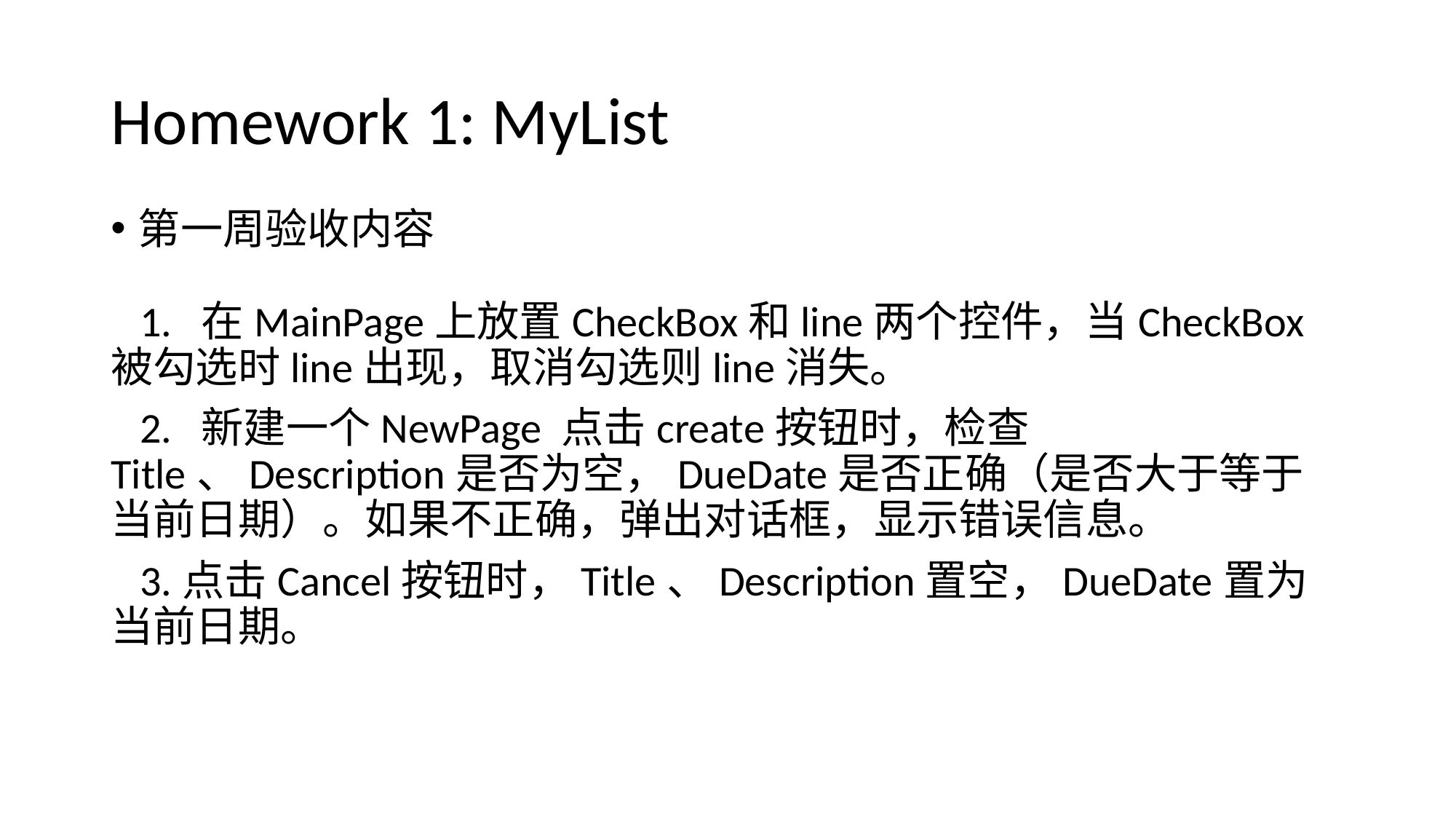

# Homework 1: MyList
第一周验收内容

   1.  在MainPage上放置CheckBox和line两个控件，当CheckBox被勾选时line出现，取消勾选则line消失。
   2.  新建一个NewPage 点击create按钮时，检查Title、Description是否为空，DueDate是否正确（是否大于等于当前日期）。如果不正确，弹出对话框，显示错误信息。
   3.点击Cancel按钮时，Title、Description置空，DueDate置为当前日期。